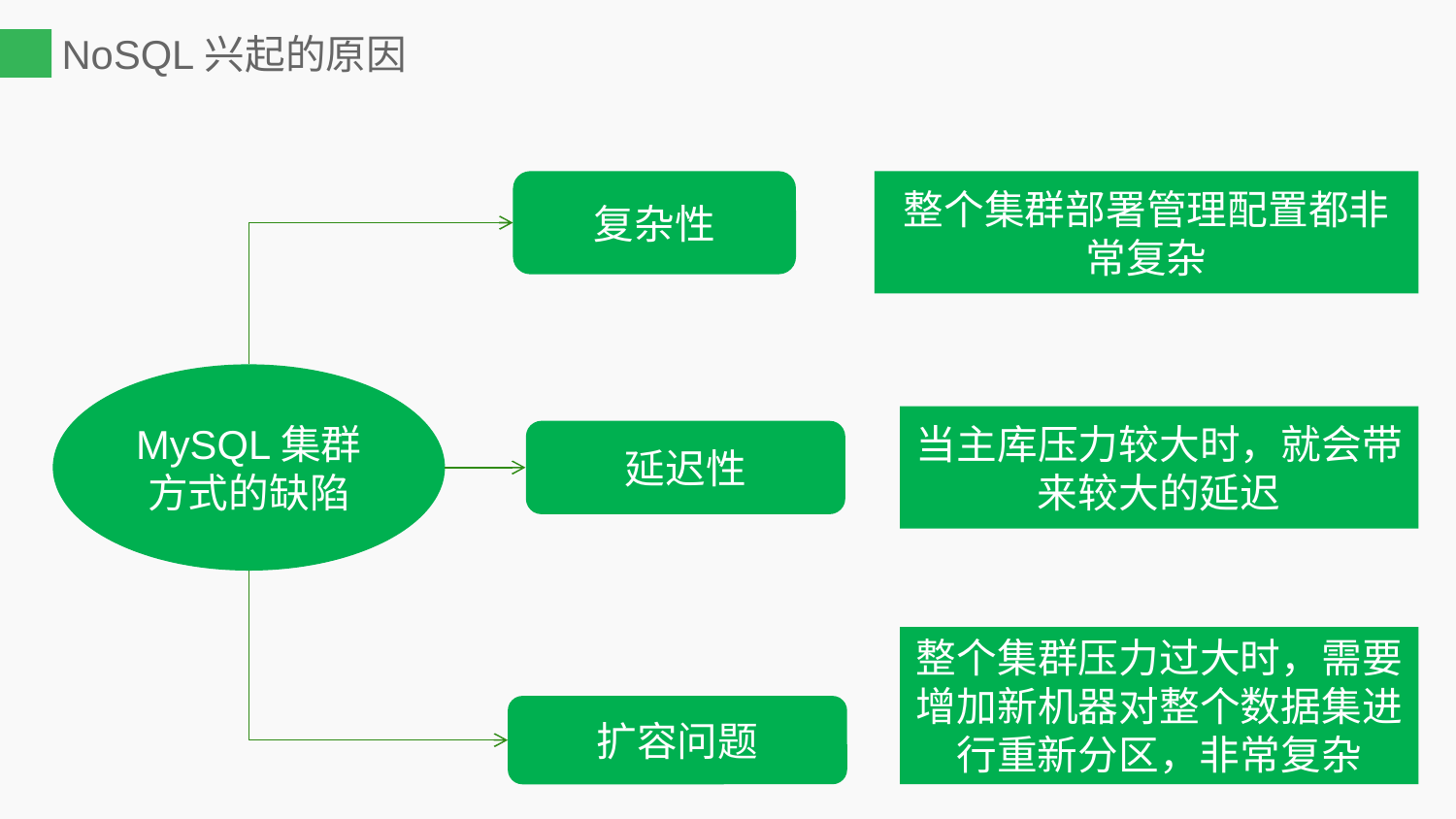

# NoSQL兴起的原因
复杂性
整个集群部署管理配置都非常复杂
MySQL集群方式的缺陷
当主库压力较大时，就会带来较大的延迟
延迟性
整个集群压力过大时，需要增加新机器对整个数据集进行重新分区，非常复杂
扩容问题